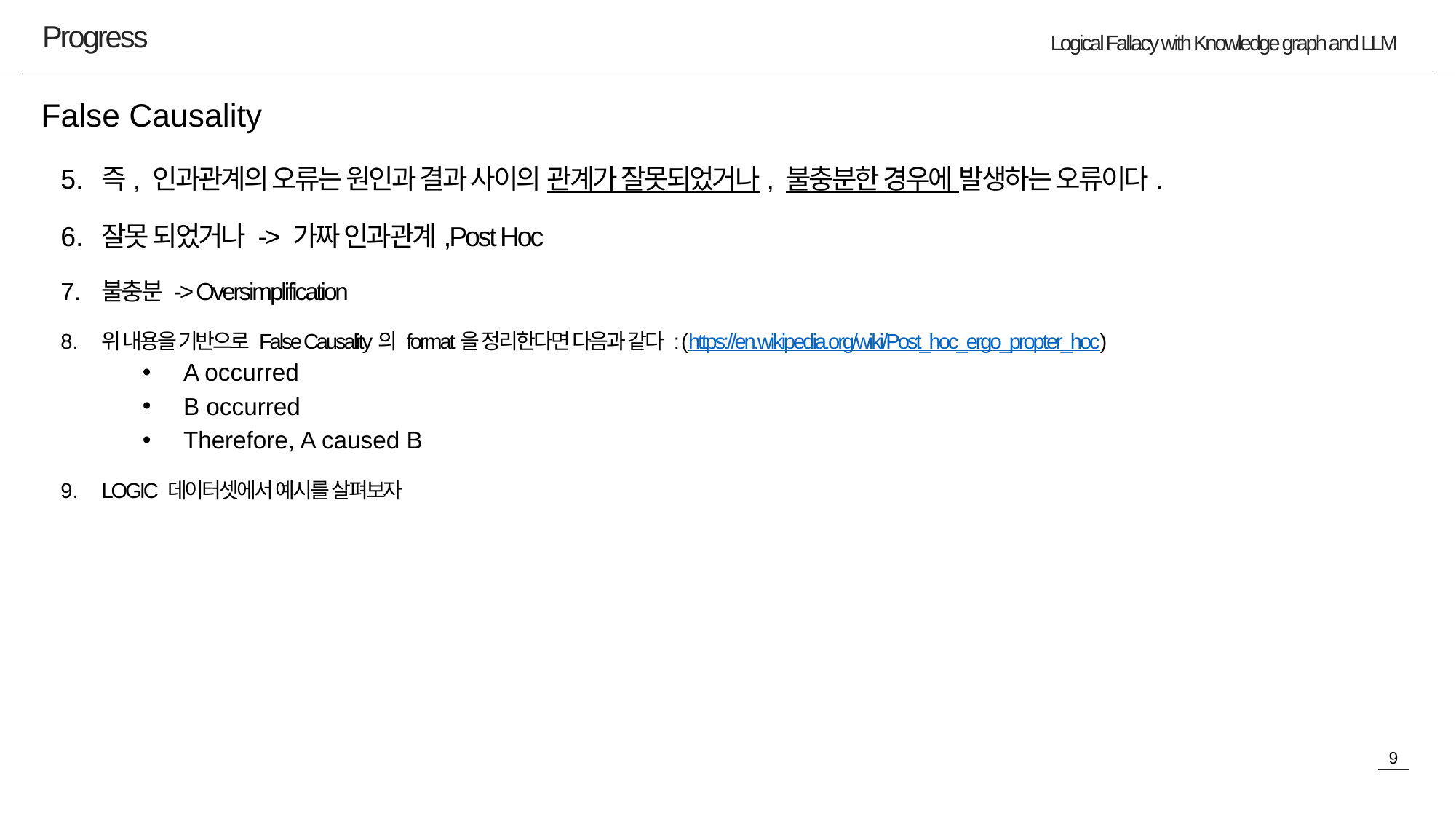

Progress
False Causality
즉, 인과관계의 오류는 원인과 결과 사이의 관계가 잘못되었거나, 불충분한 경우에 발생하는 오류이다.
잘못 되었거나 -> 가짜 인과관계,Post Hoc
불충분 -> Oversimplification
위 내용을 기반으로 False Causality의 format을 정리한다면 다음과 같다 : (https://en.wikipedia.org/wiki/Post_hoc_ergo_propter_hoc)
A occurred
B occurred
Therefore, A caused B
LOGIC 데이터셋에서 예시를 살펴보자